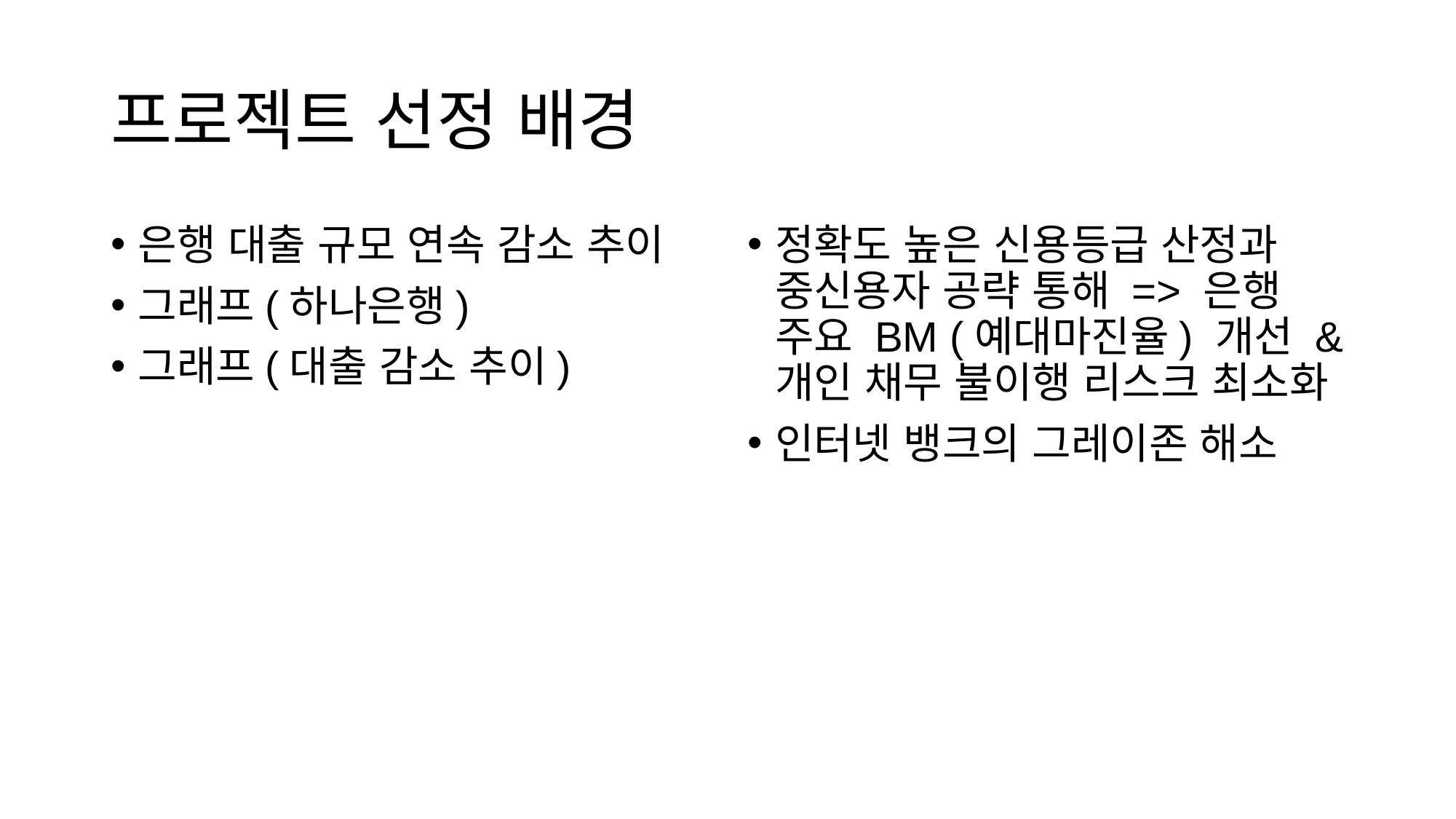

# 프로젝트 선정 배경
은행 대출 규모 연속 감소 추이
그래프(하나은행)
그래프(대출 감소 추이)
정확도 높은 신용등급 산정과 중신용자 공략 통해 => 은행 주요 BM (예대마진율) 개선 & 개인 채무 불이행 리스크 최소화
인터넷 뱅크의 그레이존 해소